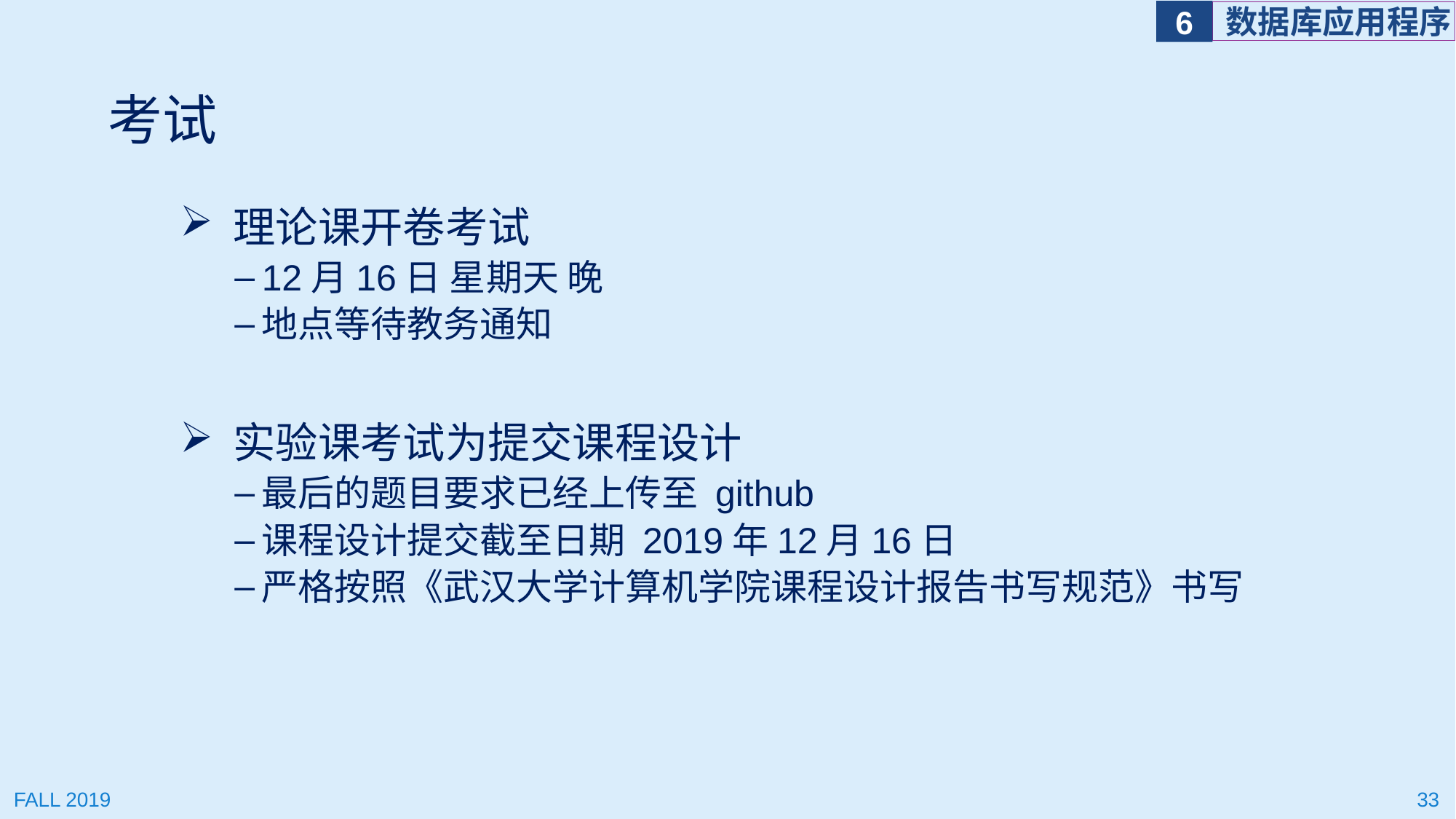

# 考试
 理论课开卷考试
12月16日 星期天 晚
地点等待教务通知

 实验课考试为提交课程设计
最后的题目要求已经上传至 github
课程设计提交截至日期 2019年12月16日
严格按照《武汉大学计算机学院课程设计报告书写规范》书写